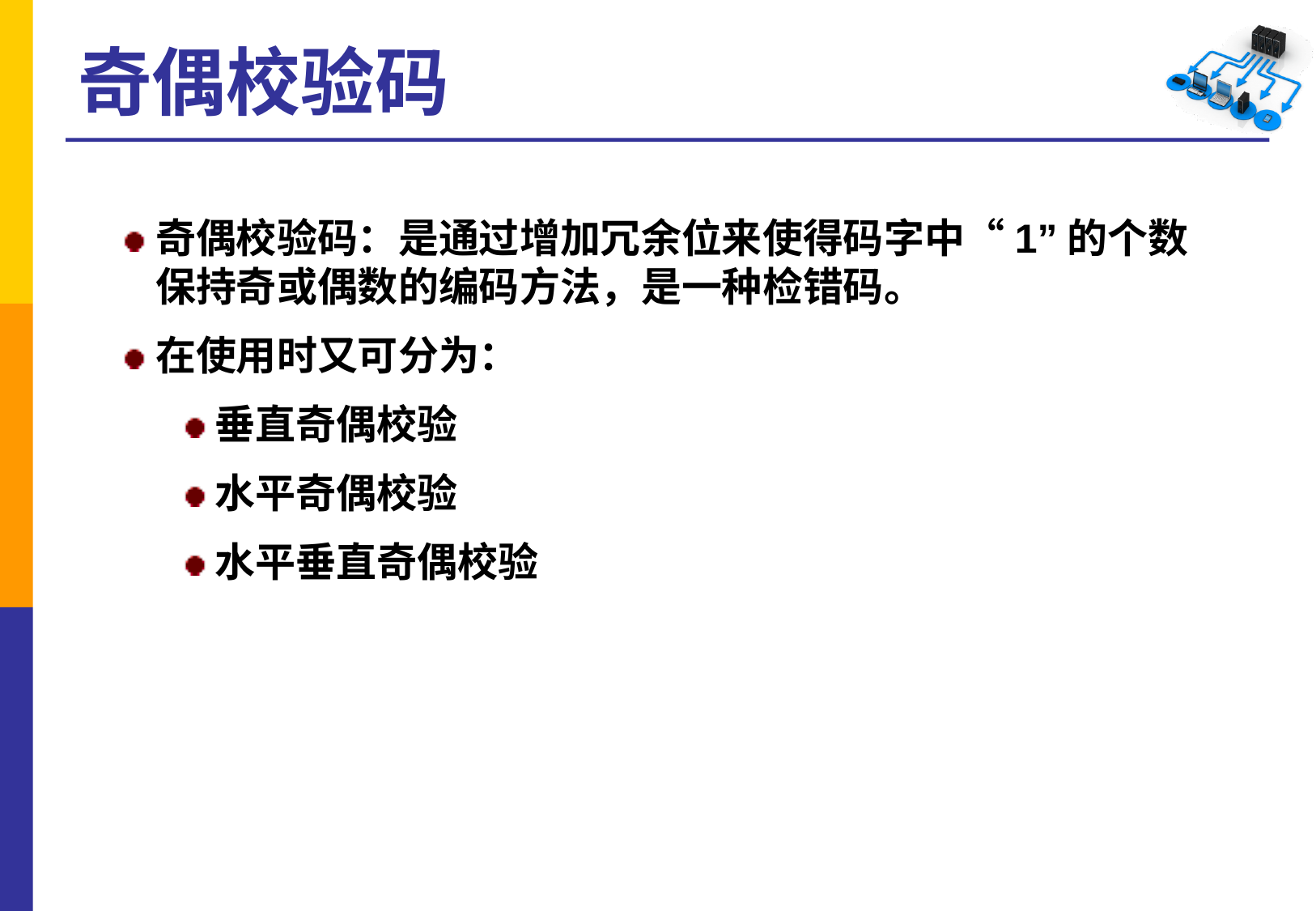

# 奇偶校验码
奇偶校验码：是通过增加冗余位来使得码字中“1”的个数保持奇或偶数的编码方法，是一种检错码。
在使用时又可分为：
垂直奇偶校验
水平奇偶校验
水平垂直奇偶校验